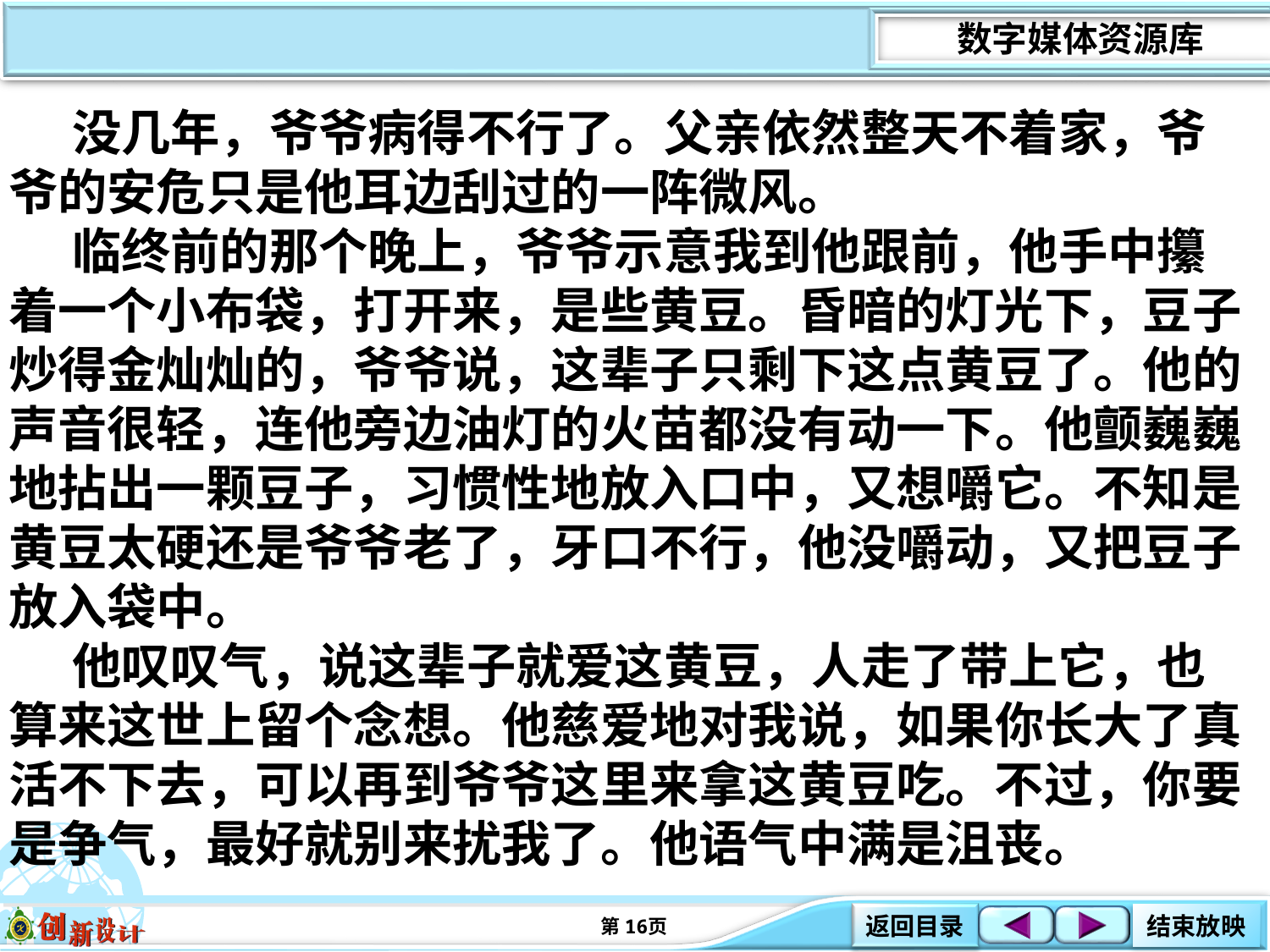

没几年，爷爷病得不行了。父亲依然整天不着家，爷爷的安危只是他耳边刮过的一阵微风。
临终前的那个晚上，爷爷示意我到他跟前，他手中攥着一个小布袋，打开来，是些黄豆。昏暗的灯光下，豆子炒得金灿灿的，爷爷说，这辈子只剩下这点黄豆了。他的声音很轻，连他旁边油灯的火苗都没有动一下。他颤巍巍地拈出一颗豆子，习惯性地放入口中，又想嚼它。不知是黄豆太硬还是爷爷老了，牙口不行，他没嚼动，又把豆子放入袋中。
他叹叹气，说这辈子就爱这黄豆，人走了带上它，也算来这世上留个念想。他慈爱地对我说，如果你长大了真活不下去，可以再到爷爷这里来拿这黄豆吃。不过，你要是争气，最好就别来扰我了。他语气中满是沮丧。